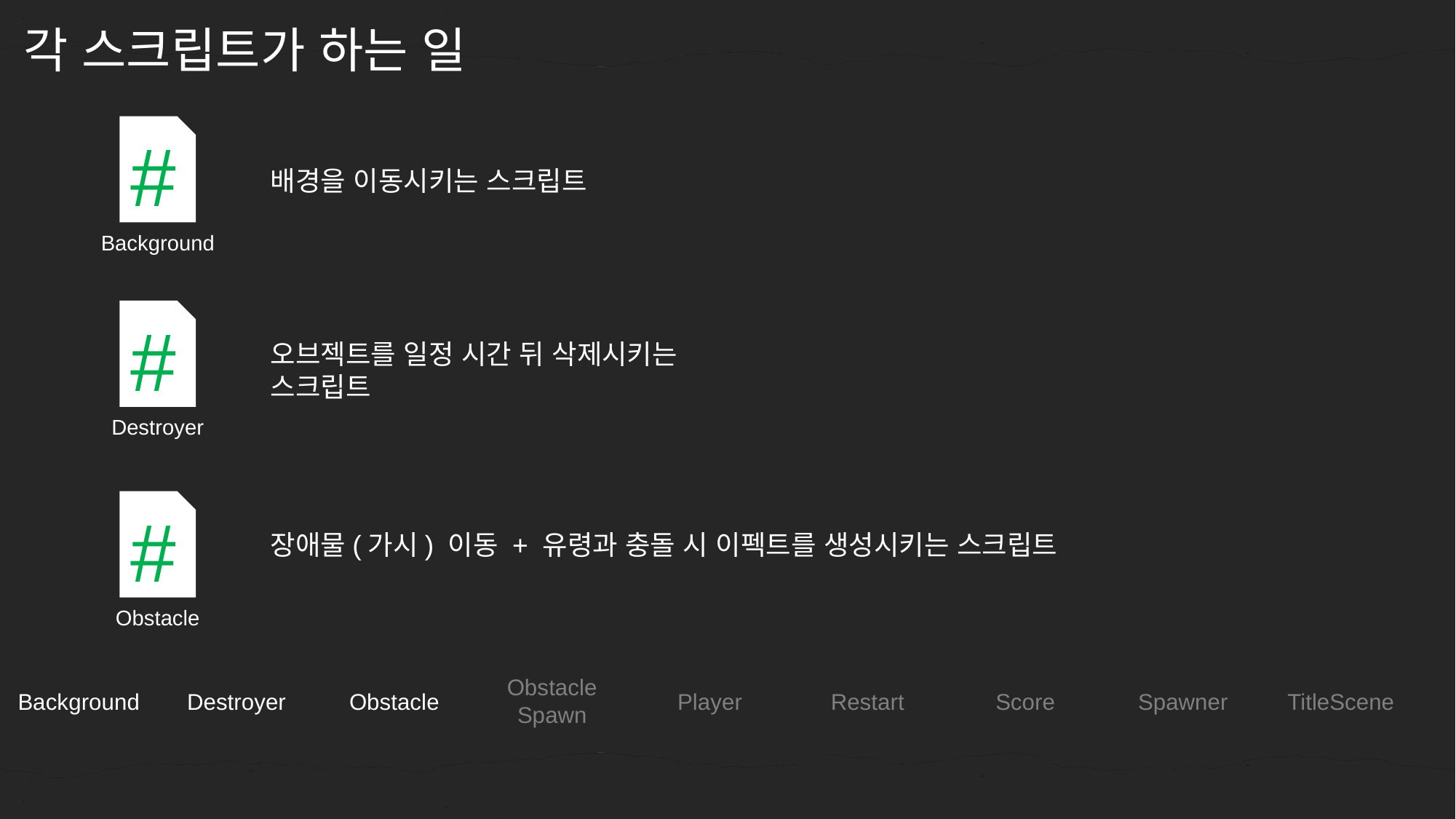

# 각 스크립트가 하는 일
#
배경을 이동시키는 스크립트
Background
#
오브젝트를 일정 시간 뒤 삭제시키는 스크립트
Destroyer
#
장애물(가시) 이동 + 유령과 충돌 시 이펙트를 생성시키는 스크립트
Obstacle
Obstacle
Spawn
Background
Destroyer
Obstacle
Player
Restart
Score
Spawner
TitleScene